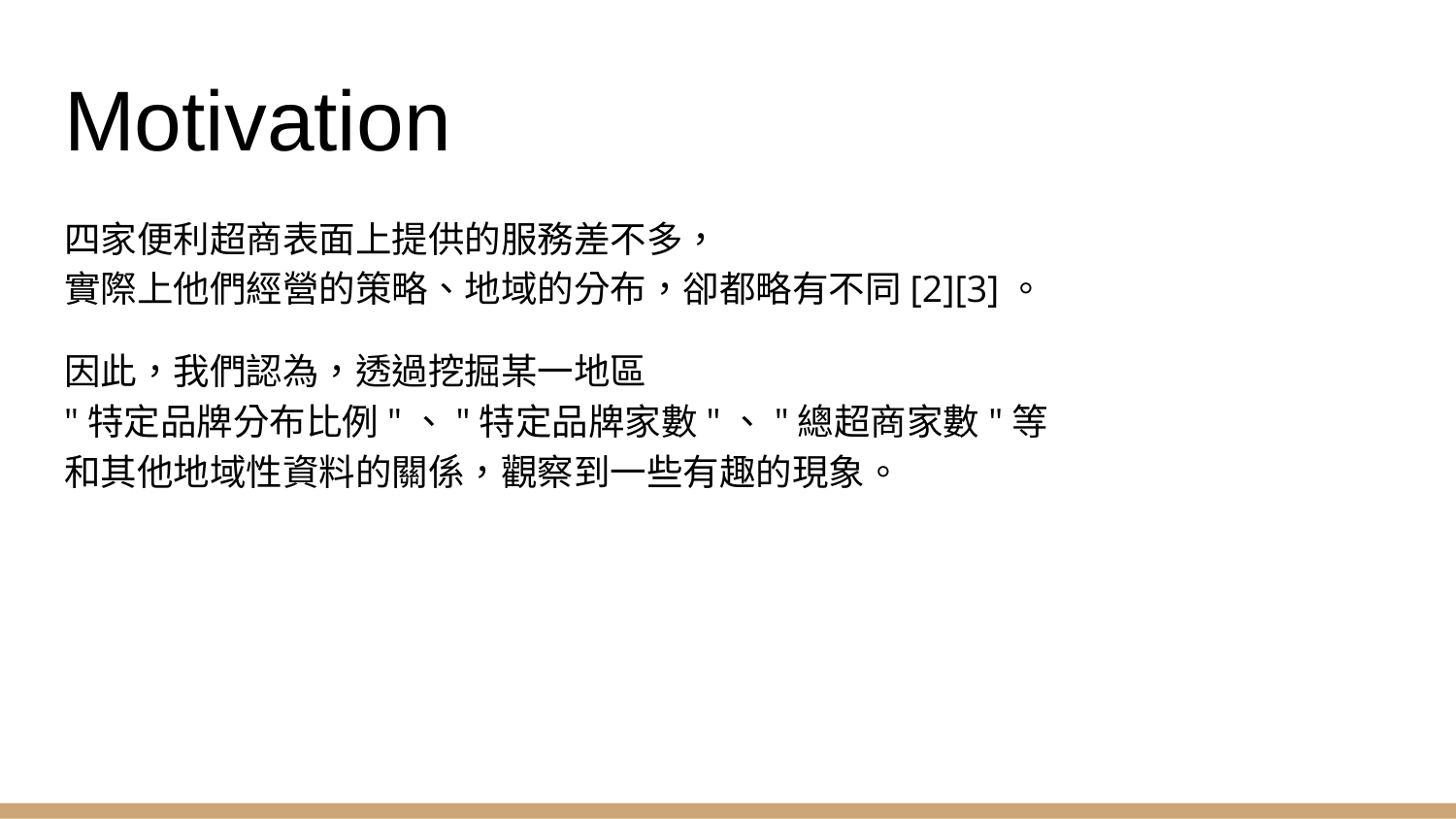

# Motivation
四家便利超商表面上提供的服務差不多，
實際上他們經營的策略、地域的分布，卻都略有不同[2][3]。
因此，我們認為，透過挖掘某一地區
"特定品牌分布比例"、"特定品牌家數"、"總超商家數"等
和其他地域性資料的關係，觀察到一些有趣的現象。